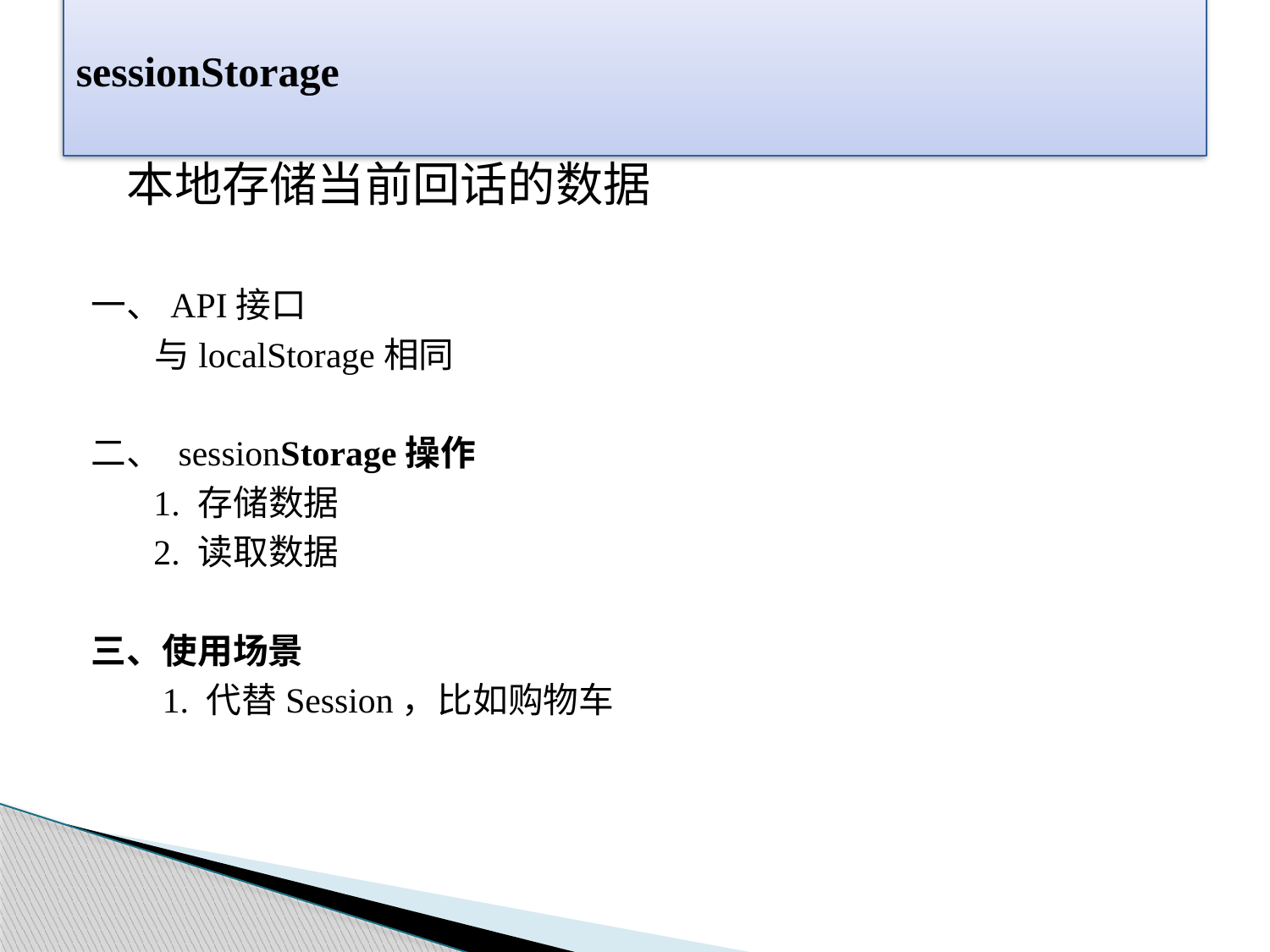

# sessionStorage
 	本地存储当前回话的数据

一、API接口
       与localStorage相同

二、 sessionStorage操作
       1. 存储数据
       2. 读取数据

三、使用场景
        1. 代替Session，比如购物车